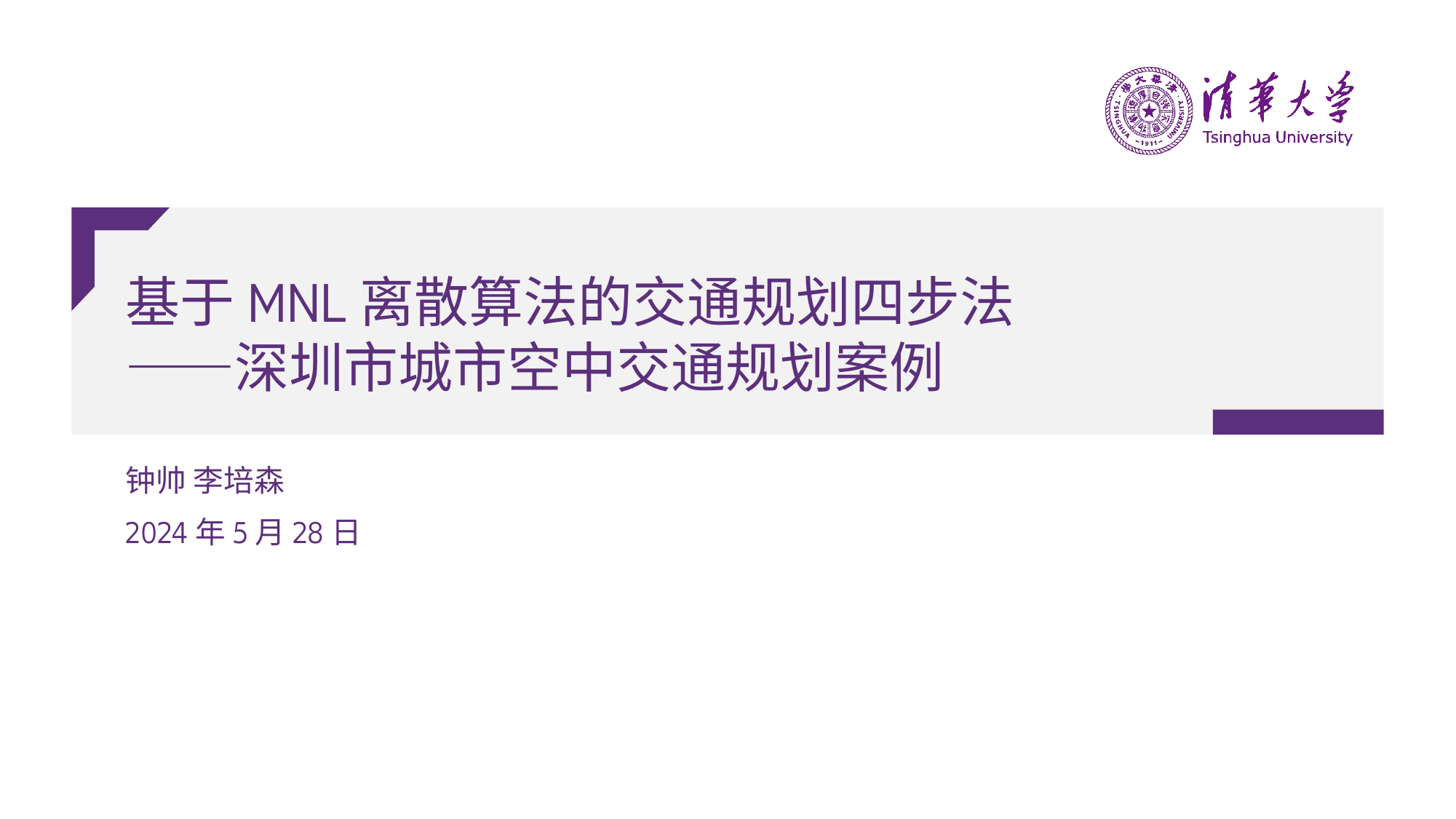

# 基于MNL离散算法的交通规划四步法 ——深圳市城市空中交通规划案例
钟帅 李培森
2024年5月28日